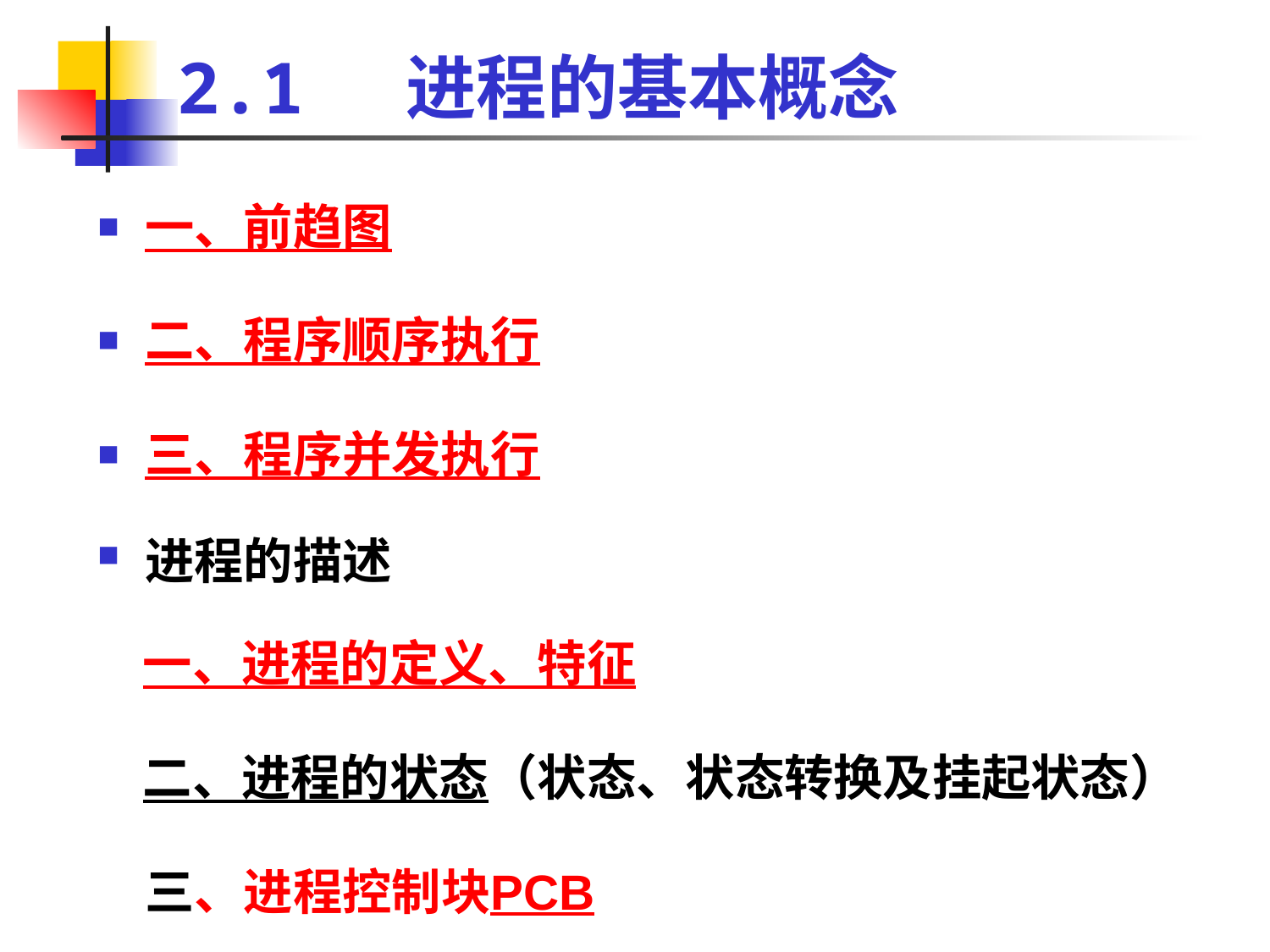

# 2.1  进程的基本概念
一、前趋图
二、程序顺序执行
三、程序并发执行
进程的描述
   一、进程的定义、特征
   二、进程的状态（状态、状态转换及挂起状态）三、进程控制块PCB